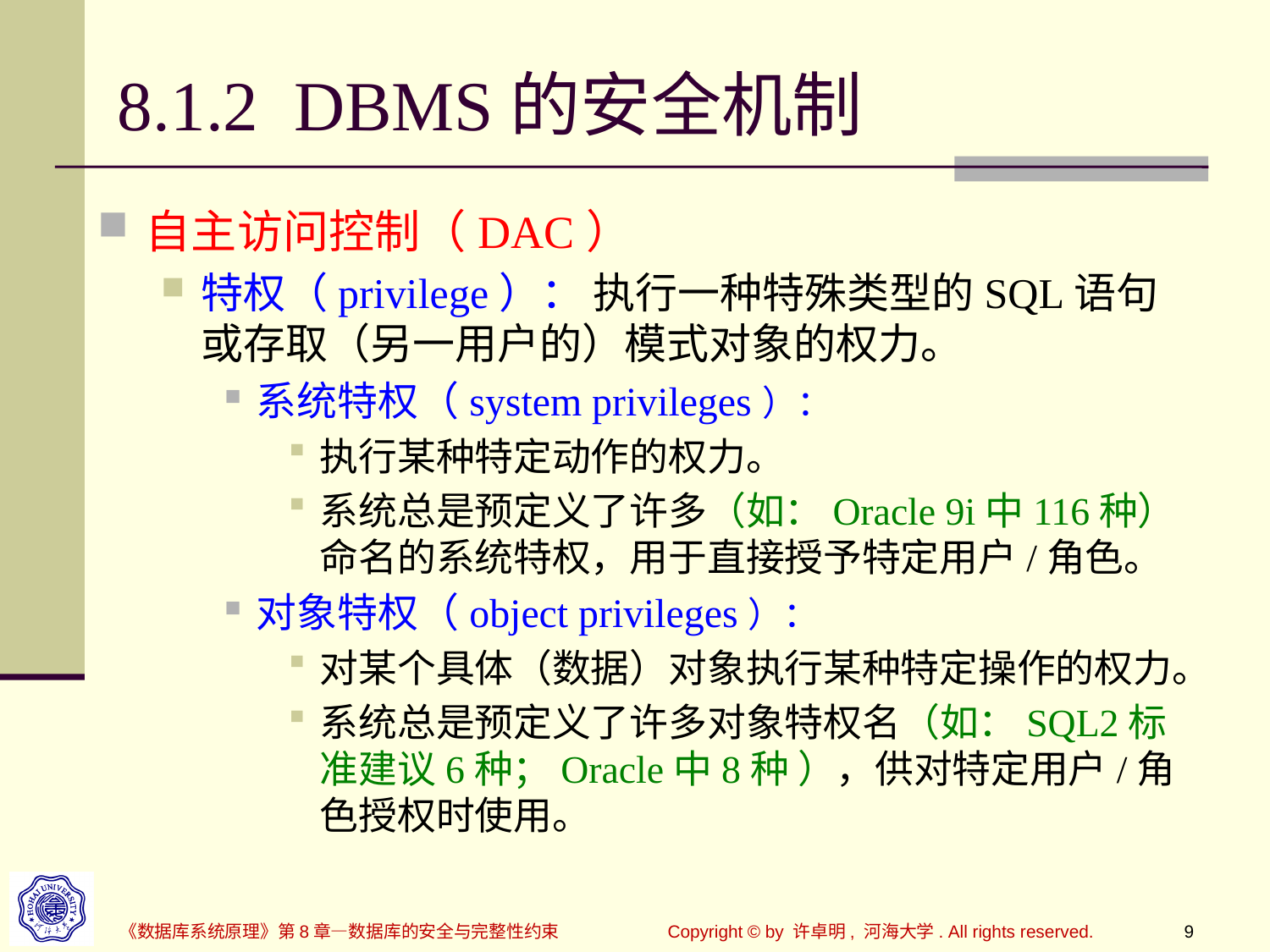

# 8.1.2  DBMS的安全机制
自主访问控制（DAC）
特权（privilege）： 执行一种特殊类型的SQL语句或存取（另一用户的）模式对象的权力。
系统特权（system privileges）：
执行某种特定动作的权力。
系统总是预定义了许多（如：Oracle 9i中116种）命名的系统特权，用于直接授予特定用户/角色。
对象特权（object privileges）：
对某个具体（数据）对象执行某种特定操作的权力。
系统总是预定义了许多对象特权名（如：SQL2标准建议6种；Oracle中8种 ），供对特定用户/角色授权时使用。
《数据库系统原理》第8章—数据库的安全与完整性约束
Copyright © by 许卓明, 河海大学. All rights reserved.
9